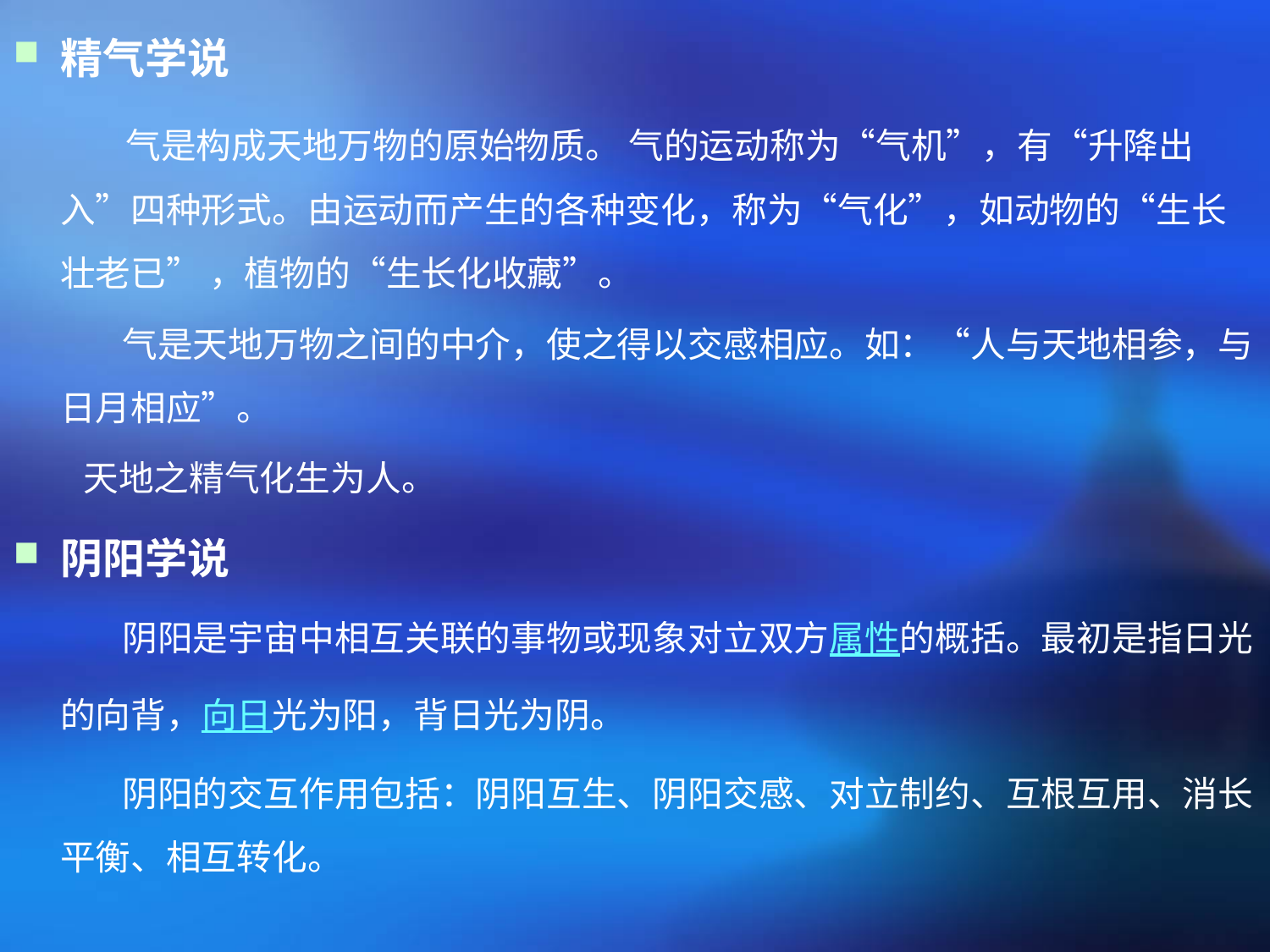

精气学说
　　   气是构成天地万物的原始物质。 气的运动称为“气机”，有“升降出入”四种形式。由运动而产生的各种变化，称为“气化”，如动物的“生长壮老已” ，植物的“生长化收藏”。
　　     气是天地万物之间的中介，使之得以交感相应。如：“人与天地相参，与日月相应”。
　　天地之精气化生为人。
阴阳学说
　　     阴阳是宇宙中相互关联的事物或现象对立双方属性的概括。最初是指日光的向背，向日光为阳，背日光为阴。
　　     阴阳的交互作用包括：阴阳互生、阴阳交感、对立制约、互根互用、消长平衡、相互转化。